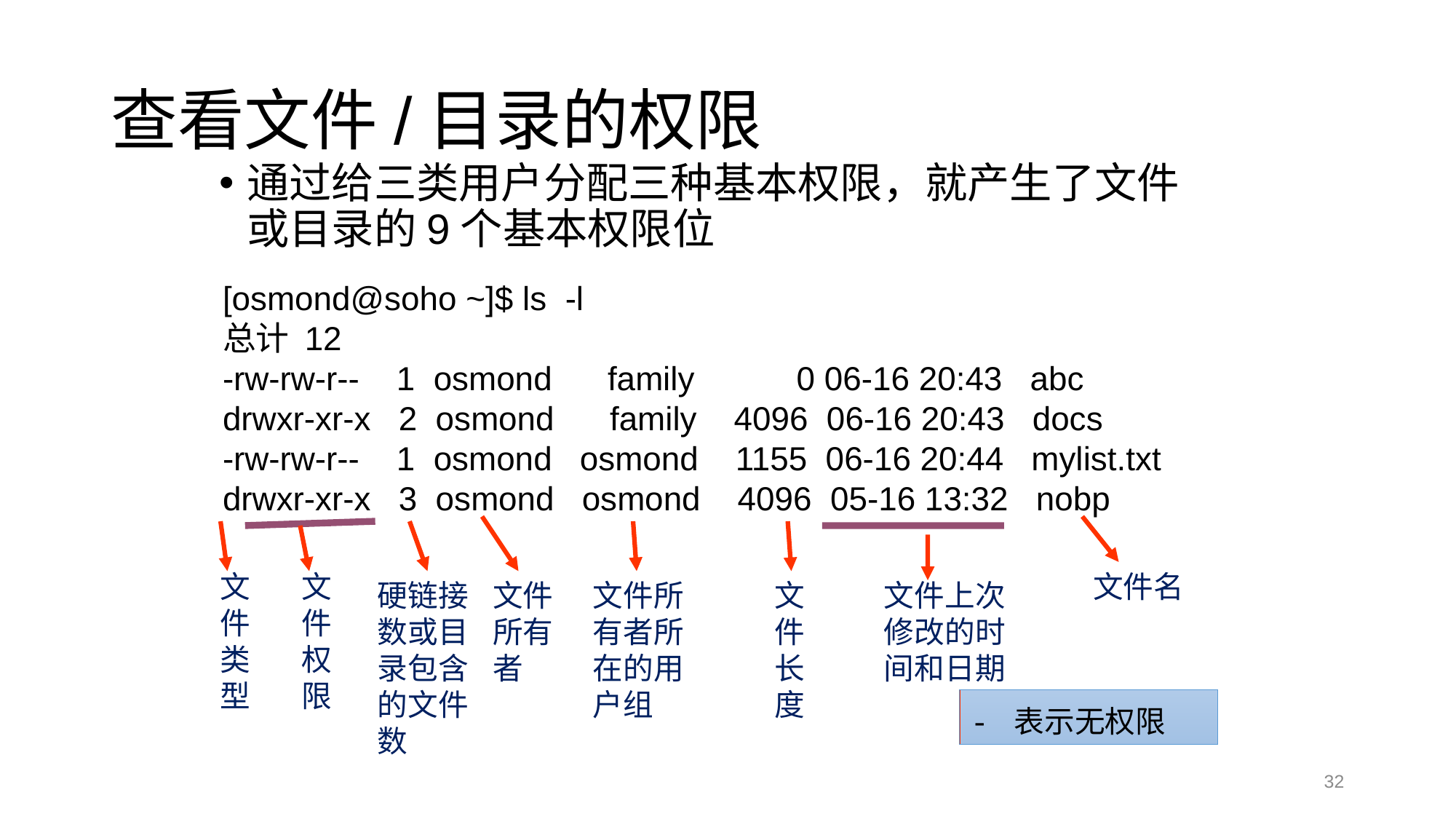

# 查看文件/目录的权限
通过给三类用户分配三种基本权限，就产生了文件或目录的9个基本权限位
[osmond@soho ~]$ ls  -l
总计 12
-rw-rw-r--    1  osmond      family           0 06-16 20:43   abc
drwxr-xr-x   2  osmond      family    4096  06-16 20:43   docs
-rw-rw-r--    1  osmond   osmond    1155  06-16 20:44   mylist.txt
drwxr-xr-x   3  osmond   osmond    4096  05-16 13:32   nobp

文件类型
文件权限
文件名
硬链接数或目录包含的文件数
文件所有者
文件所有者所在的用户组
文件长度
文件上次修改的时间和日期
- 表示无权限
32